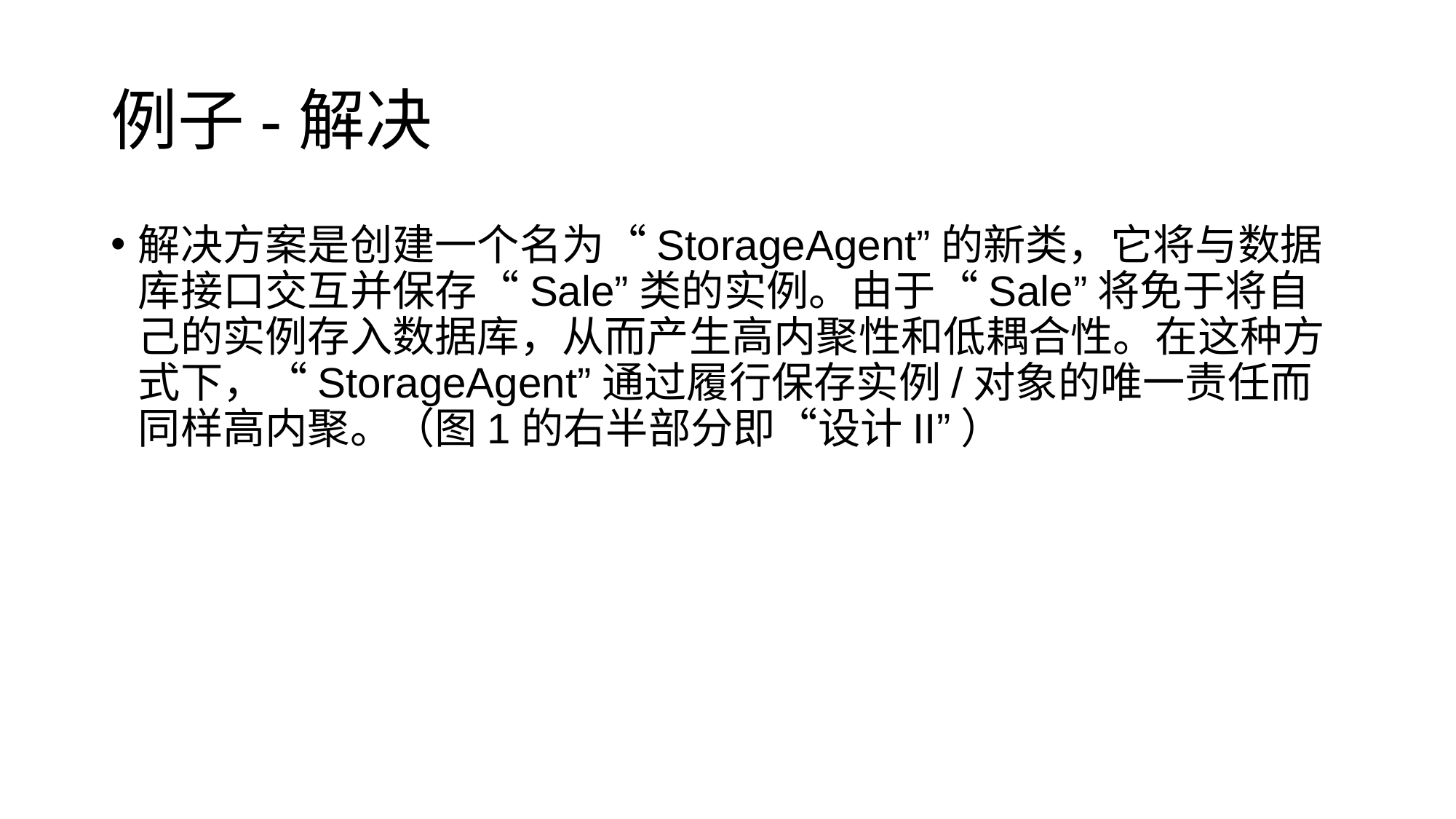

# 例子-解决
解决方案是创建一个名为“StorageAgent”的新类，它将与数据库接口交互并保存“Sale”类的实例。由于“Sale”将免于将自己的实例存入数据库，从而产生高内聚性和低耦合性。在这种方式下，“StorageAgent”通过履行保存实例/对象的唯一责任而同样高内聚。（图1的右半部分即“设计II”）